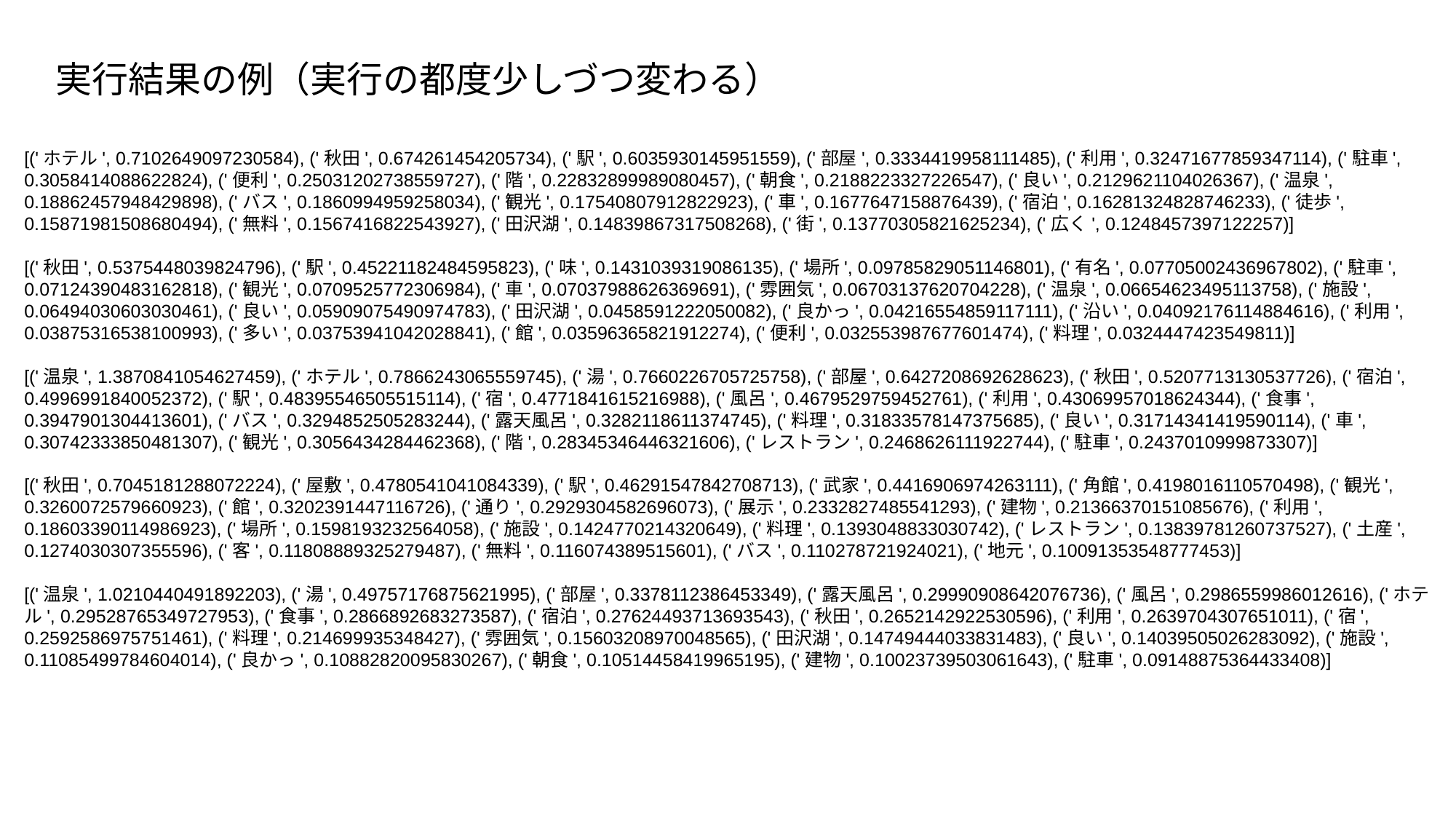

実行結果の例（実行の都度少しづつ変わる）
[('ホテル', 0.7102649097230584), ('秋田', 0.674261454205734), ('駅', 0.6035930145951559), ('部屋', 0.3334419958111485), ('利用', 0.32471677859347114), ('駐車', 0.3058414088622824), ('便利', 0.25031202738559727), ('階', 0.22832899989080457), ('朝食', 0.2188223327226547), ('良い', 0.2129621104026367), ('温泉', 0.18862457948429898), ('バス', 0.1860994959258034), ('観光', 0.17540807912822923), ('車', 0.1677647158876439), ('宿泊', 0.16281324828746233), ('徒歩', 0.15871981508680494), ('無料', 0.1567416822543927), ('田沢湖', 0.14839867317508268), ('街', 0.13770305821625234), ('広く', 0.1248457397122257)]

[('秋田', 0.5375448039824796), ('駅', 0.45221182484595823), ('味', 0.1431039319086135), ('場所', 0.09785829051146801), ('有名', 0.07705002436967802), ('駐車', 0.07124390483162818), ('観光', 0.0709525772306984), ('車', 0.07037988626369691), ('雰囲気', 0.06703137620704228), ('温泉', 0.06654623495113758), ('施設', 0.06494030603030461), ('良い', 0.05909075490974783), ('田沢湖', 0.0458591222050082), ('良かっ', 0.04216554859117111), ('沿い', 0.04092176114884616), ('利用', 0.03875316538100993), ('多い', 0.03753941042028841), ('館', 0.03596365821912274), ('便利', 0.032553987677601474), ('料理', 0.0324447423549811)]

[('温泉', 1.3870841054627459), ('ホテル', 0.7866243065559745), ('湯', 0.7660226705725758), ('部屋', 0.6427208692628623), ('秋田', 0.5207713130537726), ('宿泊', 0.4996991840052372), ('駅', 0.48395546505515114), ('宿', 0.4771841615216988), ('風呂', 0.4679529759452761), ('利用', 0.43069957018624344), ('食事', 0.3947901304413601), ('バス', 0.3294852505283244), ('露天風呂', 0.3282118611374745), ('料理', 0.31833578147375685), ('良い', 0.31714341419590114), ('車', 0.30742333850481307), ('観光', 0.3056434284462368), ('階', 0.28345346446321606), ('レストラン', 0.2468626111922744), ('駐車', 0.2437010999873307)]

[('秋田', 0.7045181288072224), ('屋敷', 0.4780541041084339), ('駅', 0.46291547842708713), ('武家', 0.4416906974263111), ('角館', 0.4198016110570498), ('観光', 0.3260072579660923), ('館', 0.3202391447116726), ('通り', 0.2929304582696073), ('展示', 0.2332827485541293), ('建物', 0.21366370151085676), ('利用', 0.18603390114986923), ('場所', 0.1598193232564058), ('施設', 0.1424770214320649), ('料理', 0.1393048833030742), ('レストラン', 0.13839781260737527), ('土産', 0.1274030307355596), ('客', 0.11808889325279487), ('無料', 0.116074389515601), ('バス', 0.110278721924021), ('地元', 0.10091353548777453)]

[('温泉', 1.0210440491892203), ('湯', 0.49757176875621995), ('部屋', 0.3378112386453349), ('露天風呂', 0.29990908642076736), ('風呂', 0.2986559986012616), ('ホテル', 0.29528765349727953), ('食事', 0.2866892683273587), ('宿泊', 0.27624493713693543), ('秋田', 0.2652142922530596), ('利用', 0.2639704307651011), ('宿', 0.2592586975751461), ('料理', 0.214699935348427), ('雰囲気', 0.15603208970048565), ('田沢湖', 0.14749444033831483), ('良い', 0.14039505026283092), ('施設', 0.11085499784604014), ('良かっ', 0.10882820095830267), ('朝食', 0.10514458419965195), ('建物', 0.10023739503061643), ('駐車', 0.09148875364433408)]